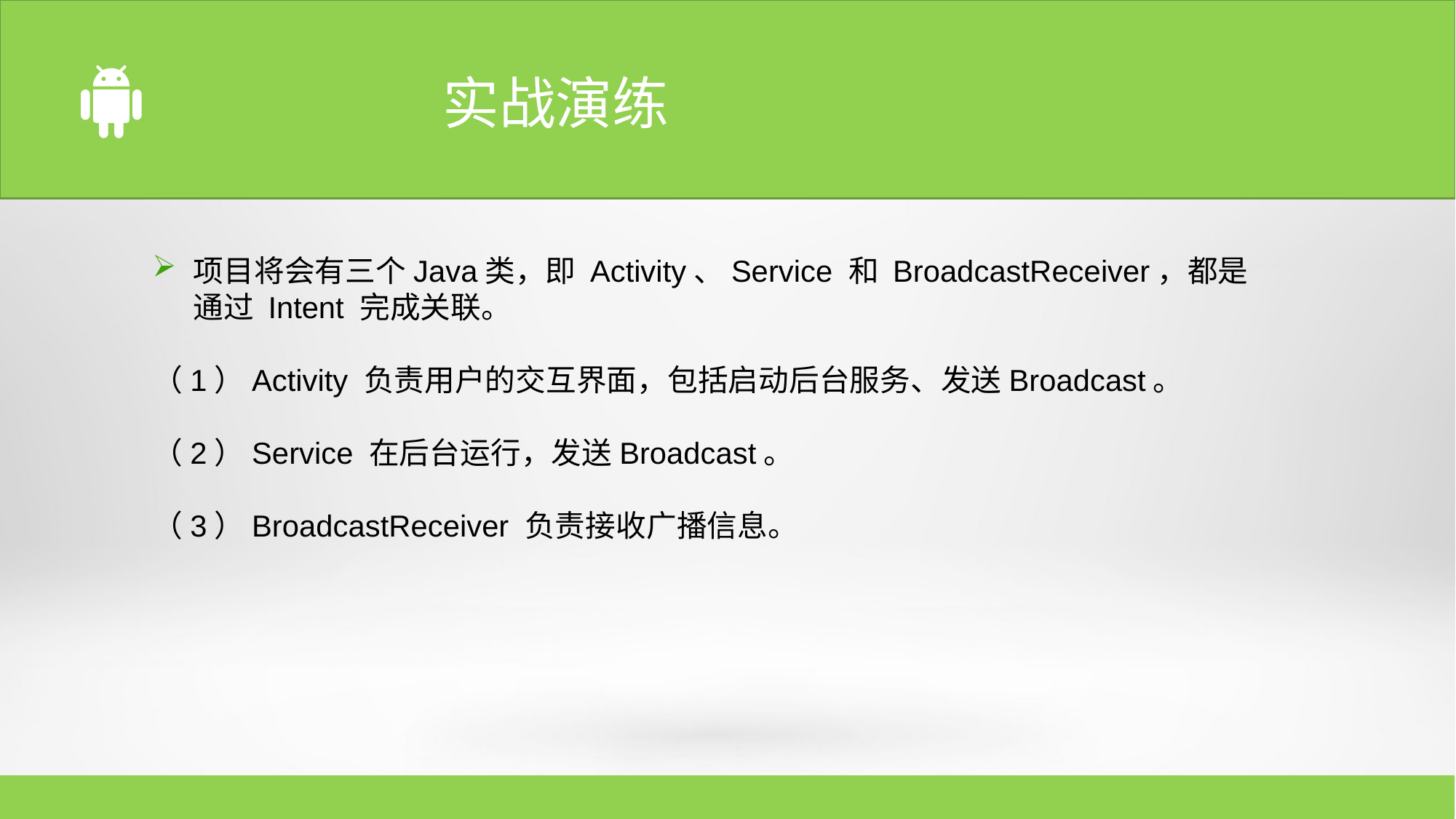

实战演练

项目将会有三个Java类，即 Activity、Service 和 BroadcastReceiver，都是通过 Intent 完成关联。

（1）Activity 负责用户的交互界面，包括启动后台服务、发送Broadcast。

（2）Service 在后台运行，发送Broadcast。

（3）BroadcastReceiver 负责接收广播信息。